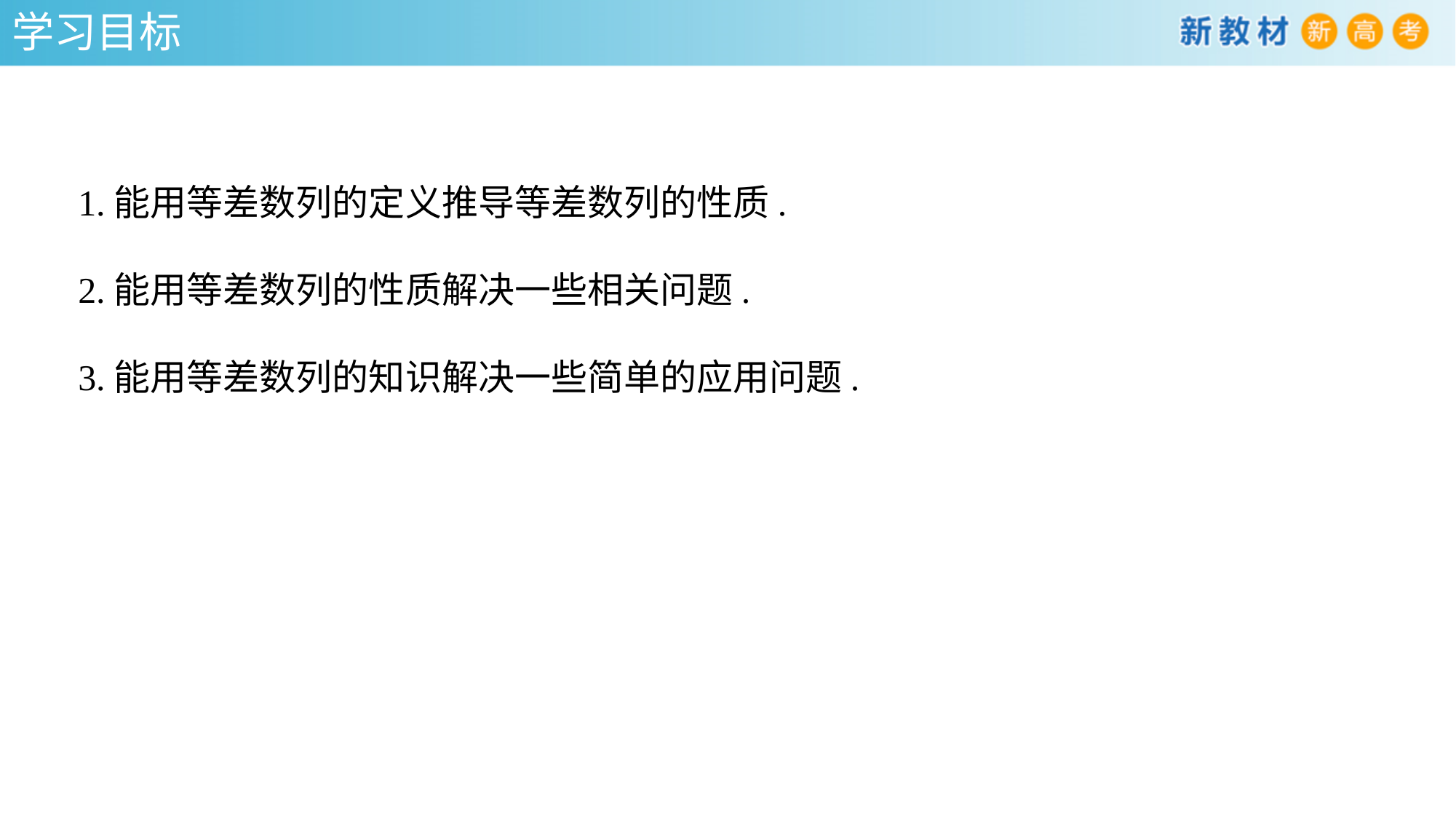

学习目标
1.能用等差数列的定义推导等差数列的性质.
2.能用等差数列的性质解决一些相关问题.
3.能用等差数列的知识解决一些简单的应用问题.